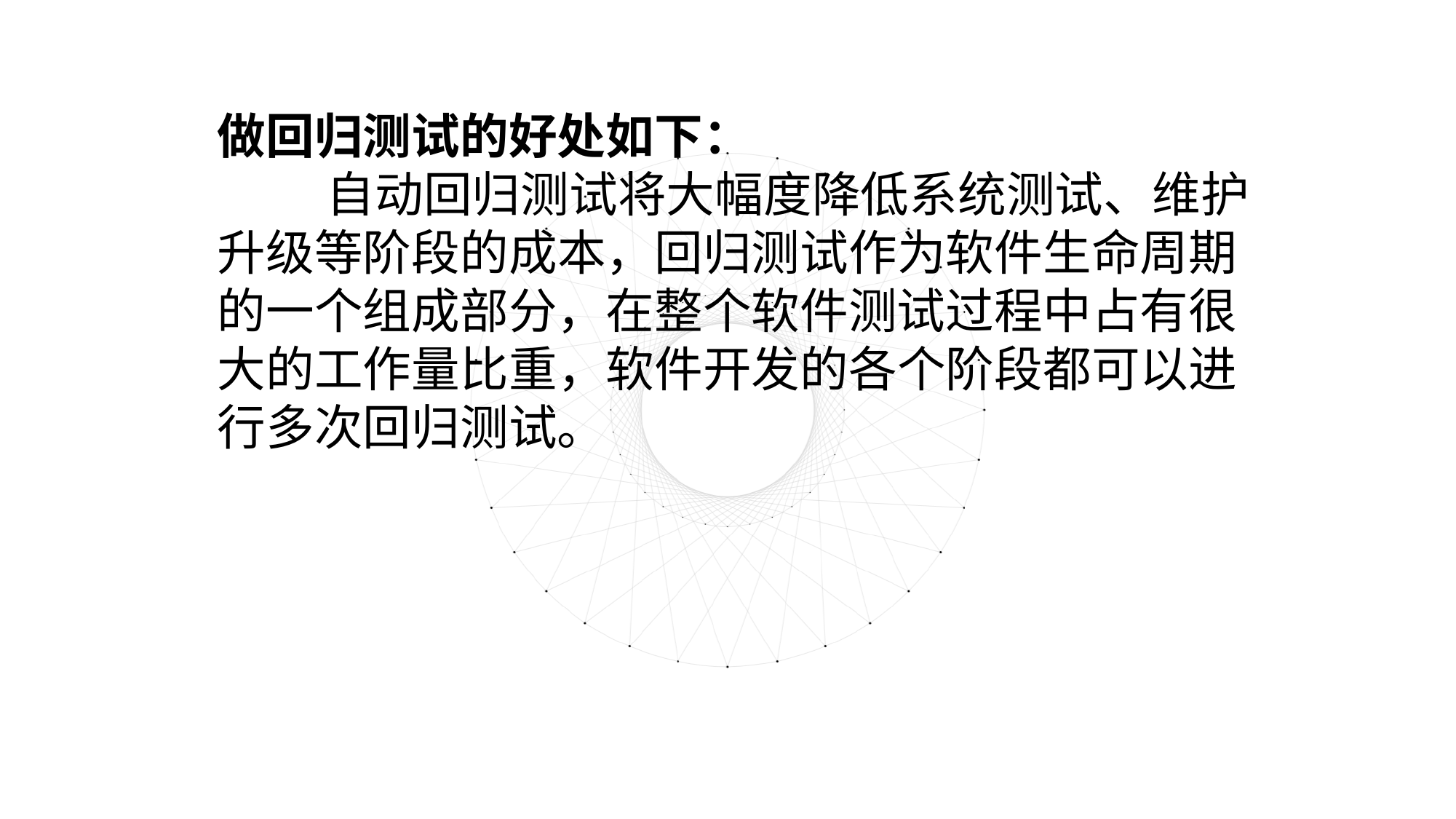

做回归测试的好处如下：
	自动回归测试将大幅度降低系统测试、维护升级等阶段的成本，回归测试作为软件生命周期的一个组成部分，在整个软件测试过程中占有很大的工作量比重，软件开发的各个阶段都可以进行多次回归测试。